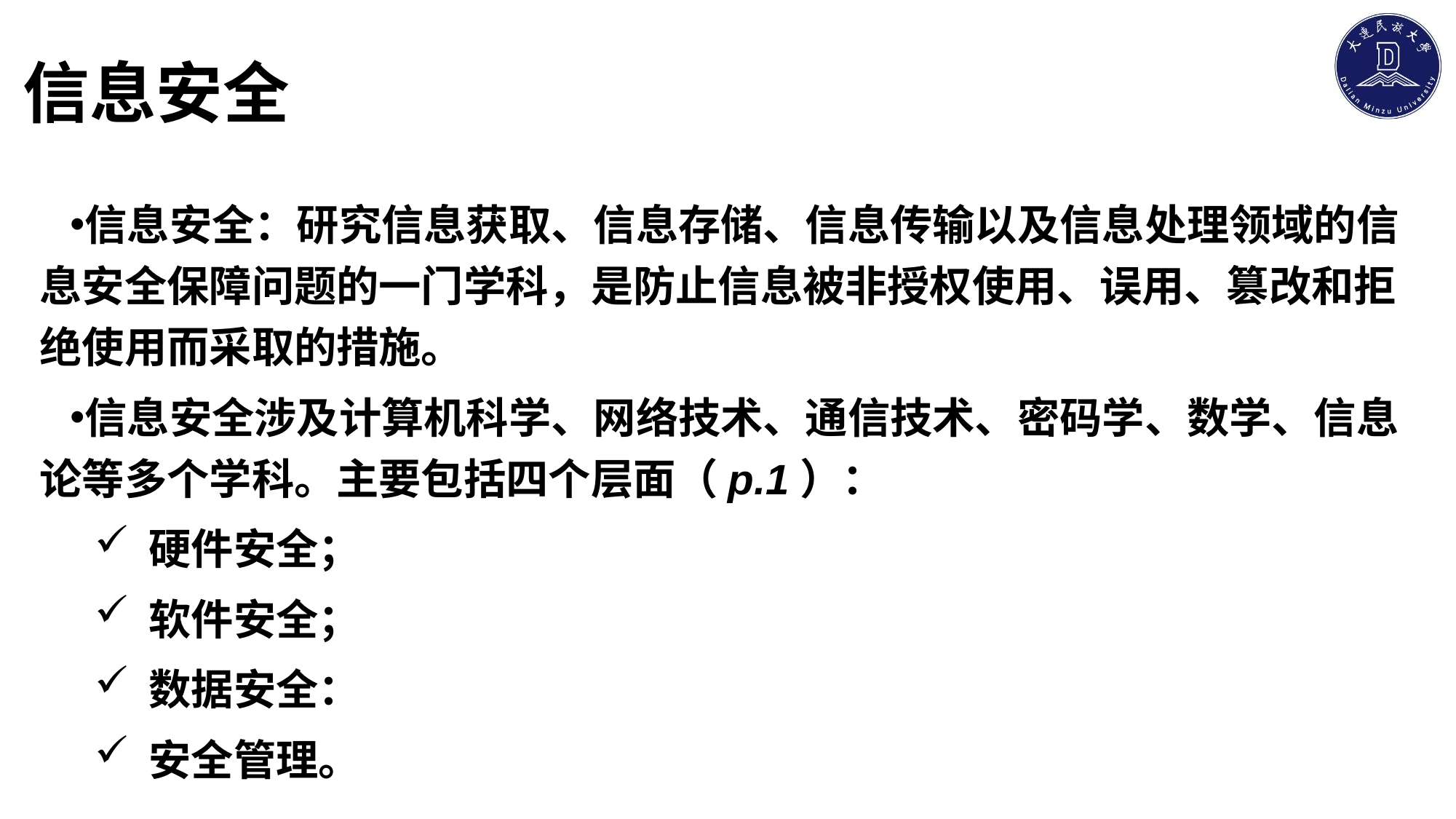

# 信息安全
信息安全：研究信息获取、信息存储、信息传输以及信息处理领域的信息安全保障问题的一门学科，是防止信息被非授权使用、误用、篡改和拒绝使用而采取的措施。
信息安全涉及计算机科学、网络技术、通信技术、密码学、数学、信息论等多个学科。主要包括四个层面（p.1）：
硬件安全；
软件安全；
数据安全：
安全管理。